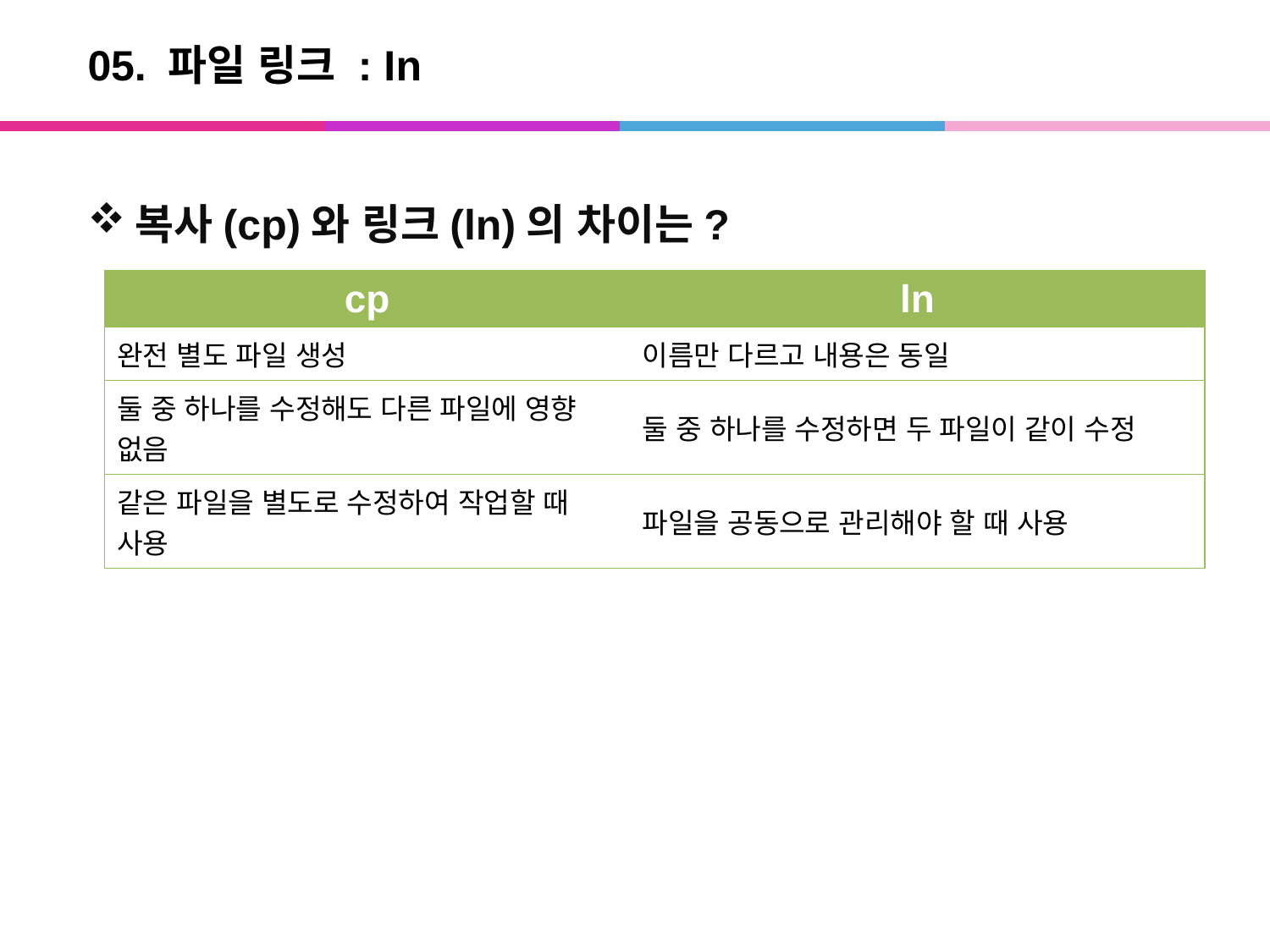

# 05. 파일 링크 : In
복사(cp)와 링크(ln)의 차이는?

| cp | ln |
| --- | --- |
| 완전 별도 파일 생성 | 이름만 다르고 내용은 동일 |
| 둘 중 하나를 수정해도 다른 파일에 영향 없음 | 둘 중 하나를 수정하면 두 파일이 같이 수정 |
| 같은 파일을 별도로 수정하여 작업할 때 사용 | 파일을 공동으로 관리해야 할 때 사용 |